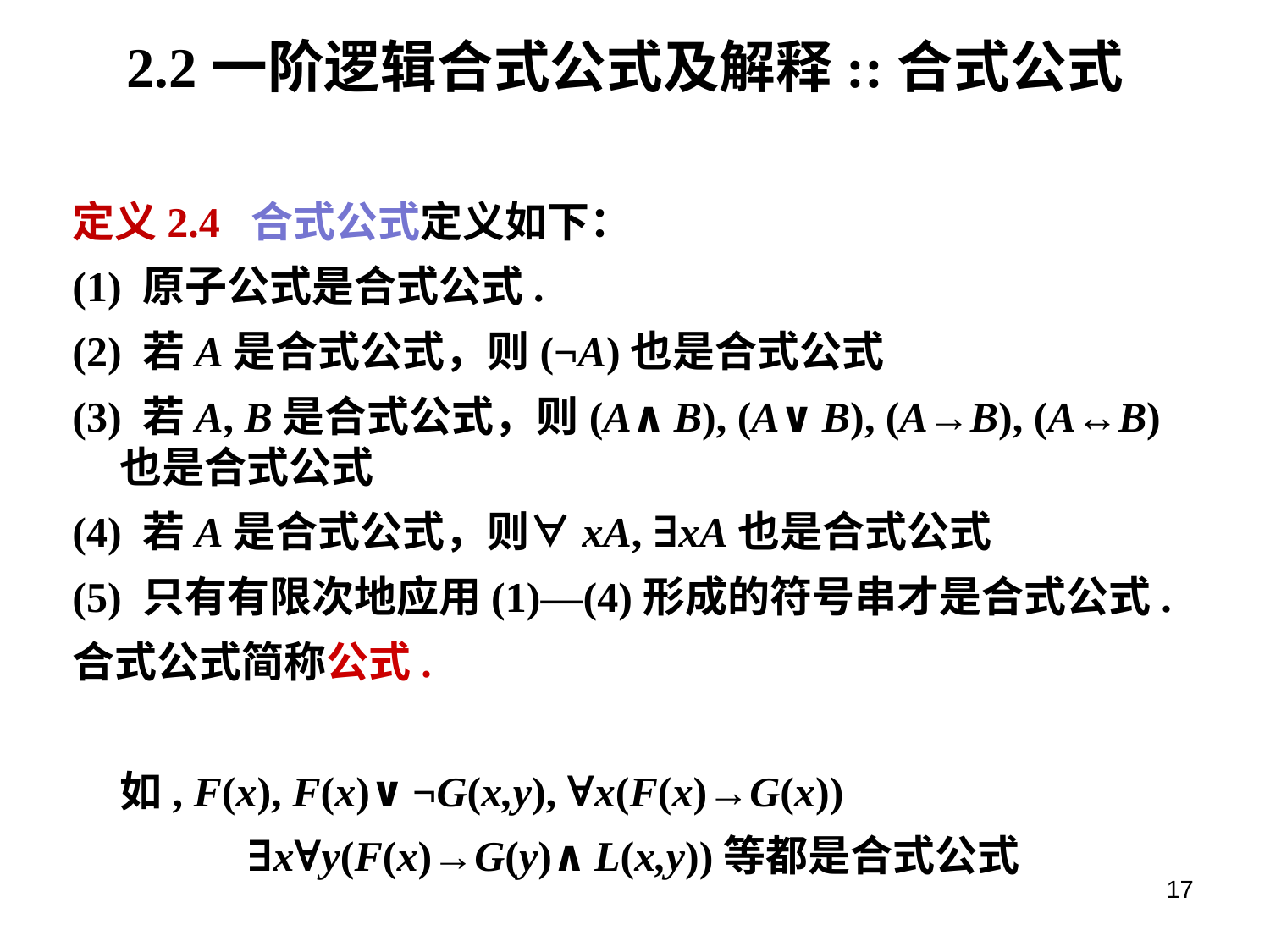

# 2.2一阶逻辑合式公式及解释::合式公式
定义2.4  合式公式定义如下：
(1) 原子公式是合式公式.
(2) 若A是合式公式，则(¬A)也是合式公式
(3) 若A, B是合式公式，则(A∧B), (A∨B), (A→B), (A↔B)也是合式公式
(4) 若A是合式公式，则∀xA, ∃xA也是合式公式
(5) 只有有限次地应用(1)—(4)形成的符号串才是合式公式.
合式公式简称公式.

	如, F(x), F(x)∨¬G(x,y), ∀x(F(x)→G(x))
		∃x∀y(F(x)→G(y)∧L(x,y))等都是合式公式
17